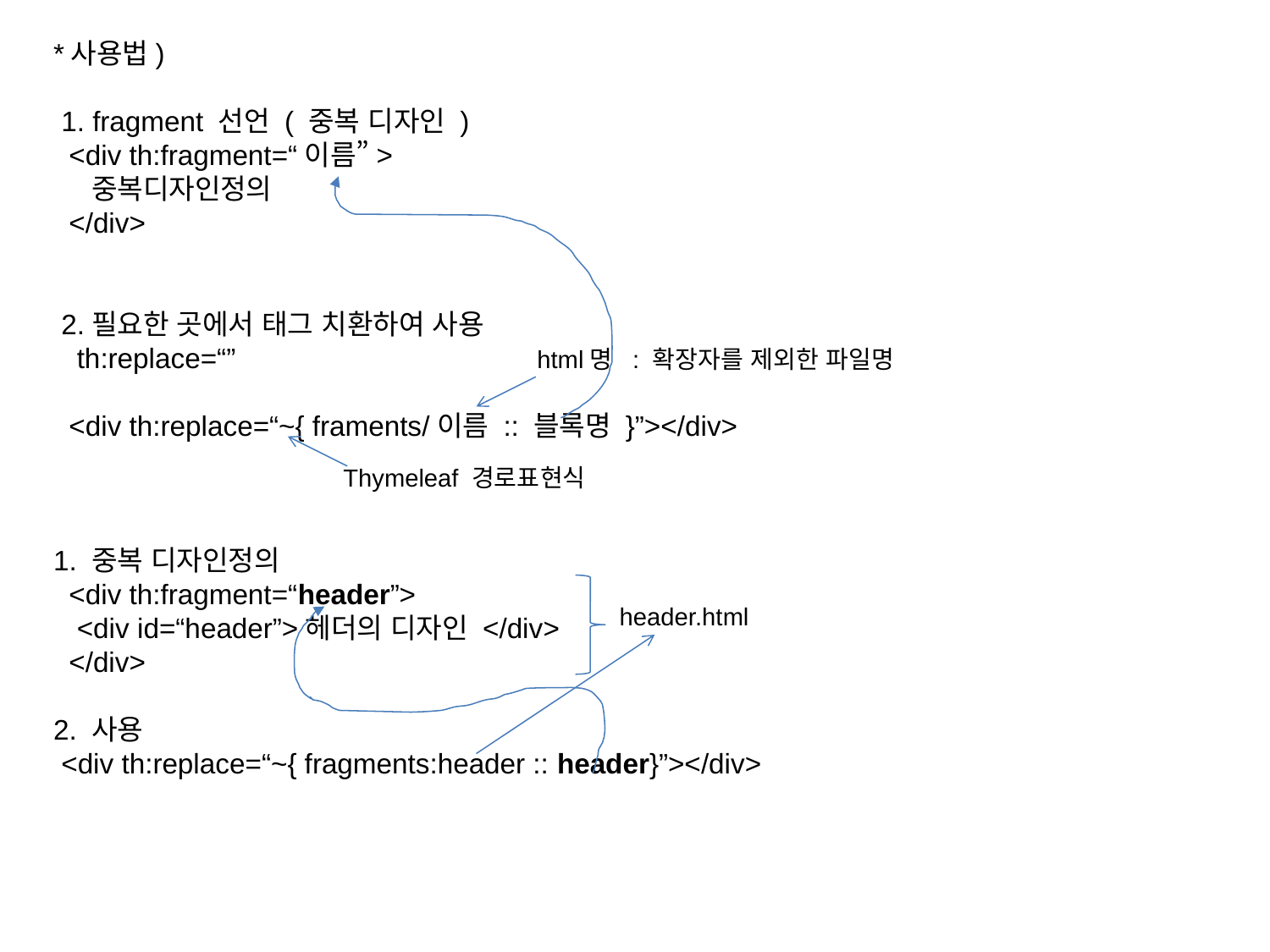

*사용법)

 1. fragment 선언 ( 중복 디자인 )
  <div th:fragment=“이름”>
    중복디자인정의
  </div>

 2.필요한 곳에서 태그 치환하여 사용
   th:replace=“”

  <div th:replace=“~{ framents/이름 :: 블록명 }”></div>

1. 중복 디자인정의
  <div th:fragment=“header”>
   <div id=“header”>헤더의 디자인 </div>
  </div>

2. 사용
 <div th:replace=“~{ fragments:header :: header}”></div>

html명  : 확장자를 제외한 파일명
Thymeleaf 경로표현식

header.html